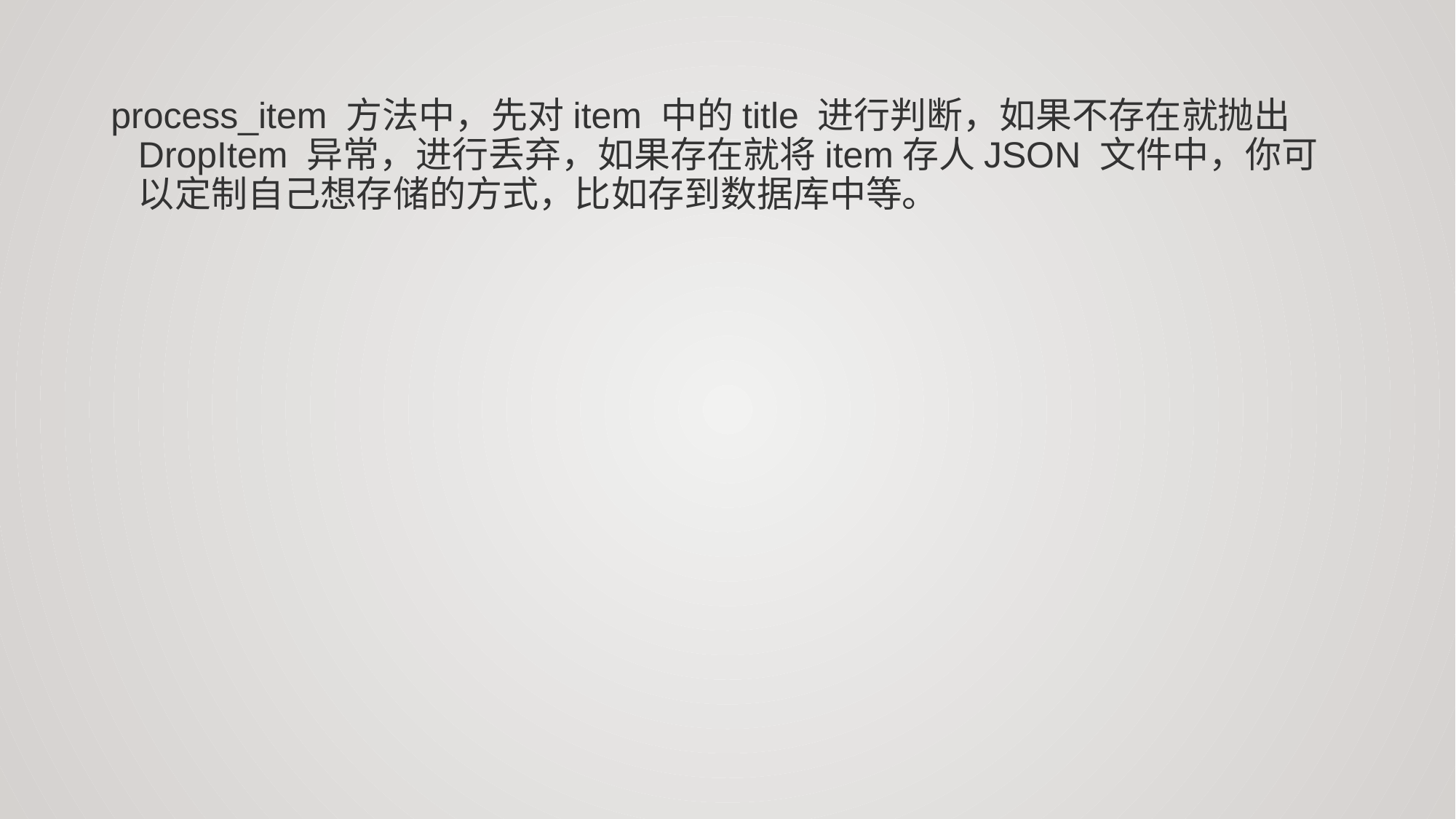

process_item 方法中，先对item 中的title 进行判断，如果不存在就抛出DropItem 异常，进行丢弃，如果存在就将item存人JSON 文件中，你可以定制自己想存储的方式，比如存到数据库中等。